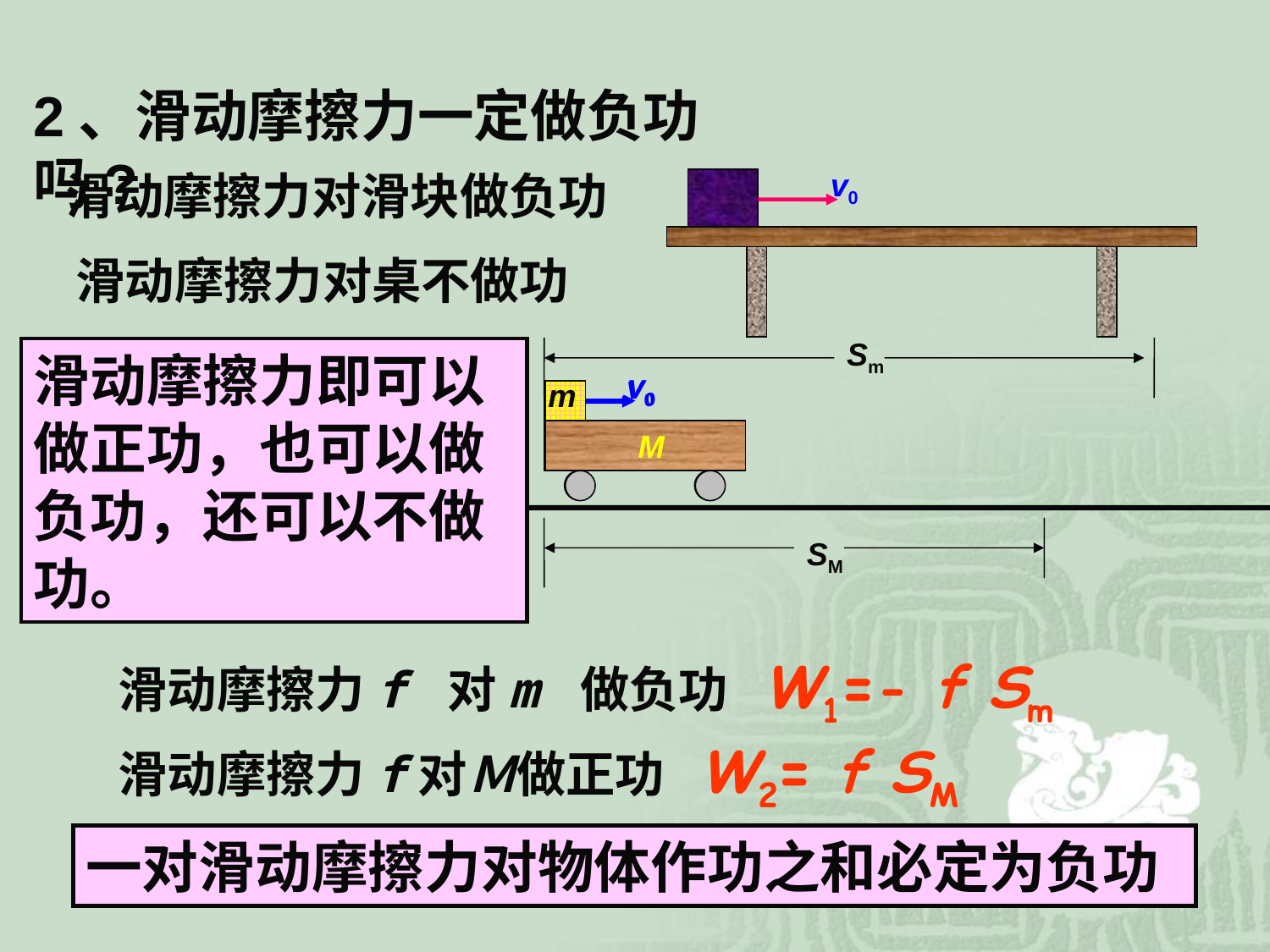

2、滑动摩擦力一定做负功吗?
滑动摩擦力对滑块做负功
v0

滑动摩擦力对桌不做功
Sm

SM

滑动摩擦力即可以做正功，也可以做负功，还可以不做功。
v0

m

M
v0

m

M

滑动摩擦力f 对m 做负功  W1=- f Sm
滑动摩擦力f对Ｍ做正功  W2= f SM
一对滑动摩擦力对物体作功之和必定为负功